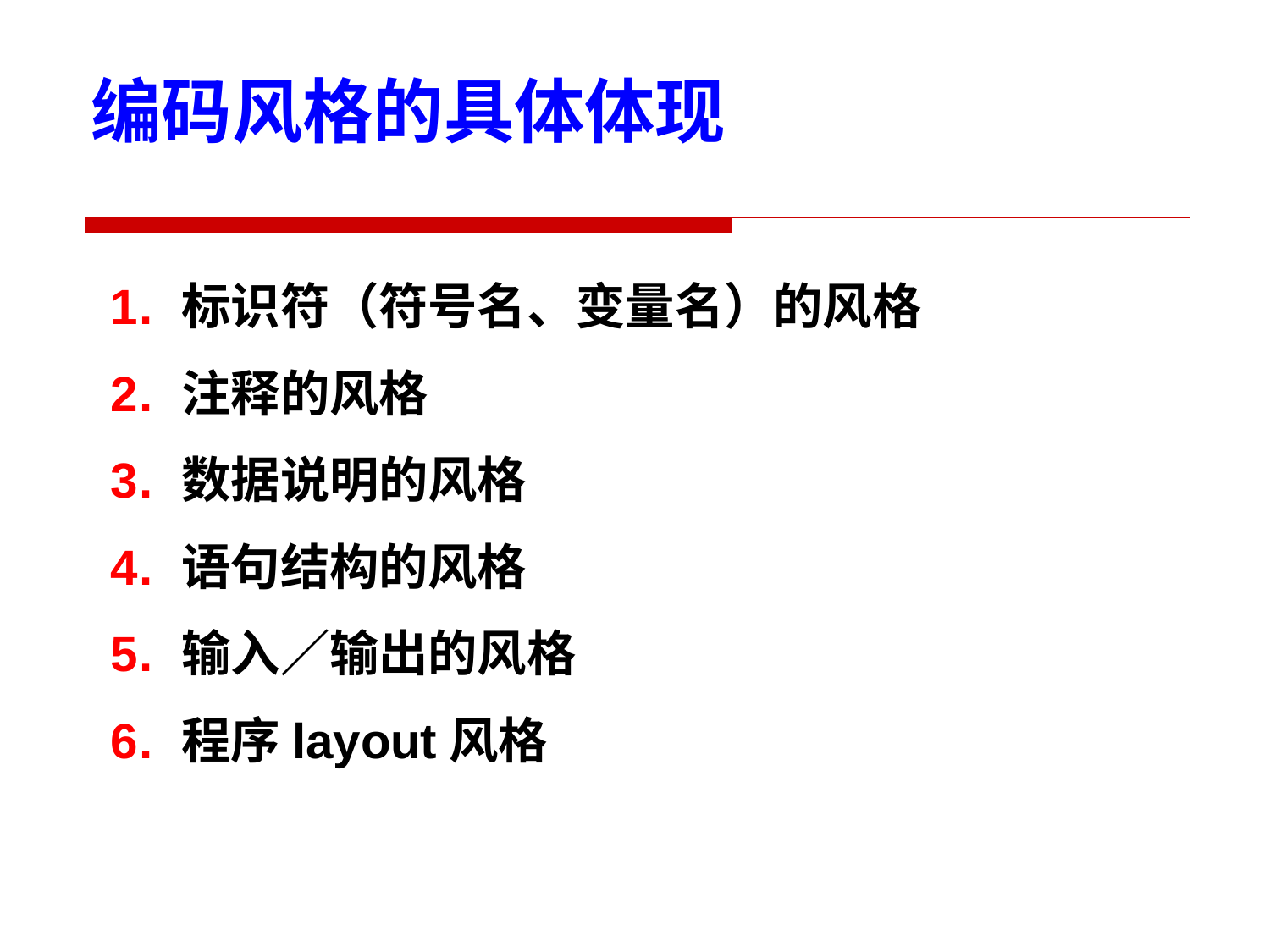

编码风格的具体体现
标识符（符号名、变量名）的风格
注释的风格
数据说明的风格
语句结构的风格
输入／输出的风格
程序layout风格